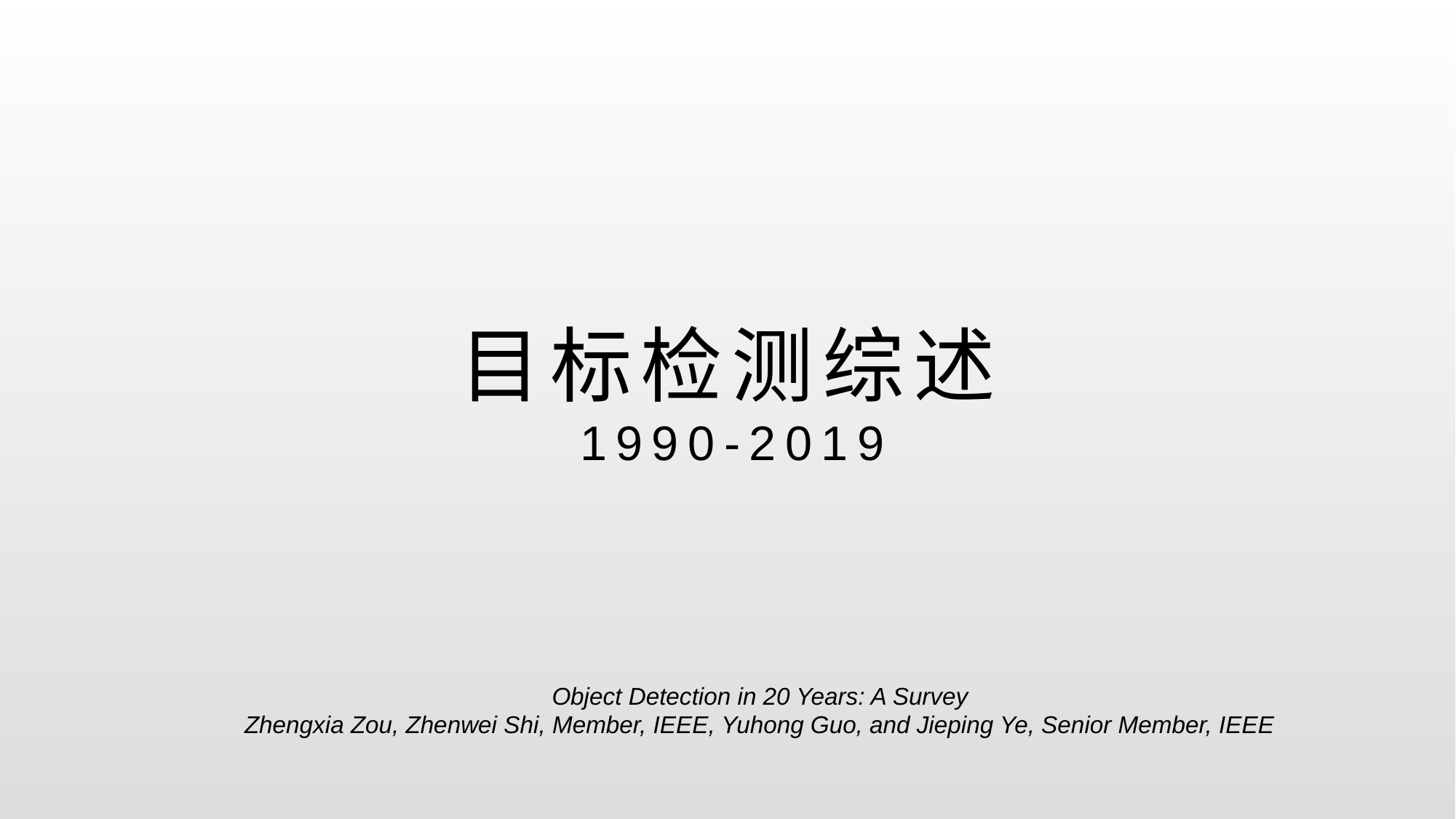

# 目标检测综述 1990-2019
Object Detection in 20 Years: A Survey
Zhengxia Zou, Zhenwei Shi, Member, IEEE, Yuhong Guo, and Jieping Ye, Senior Member, IEEE